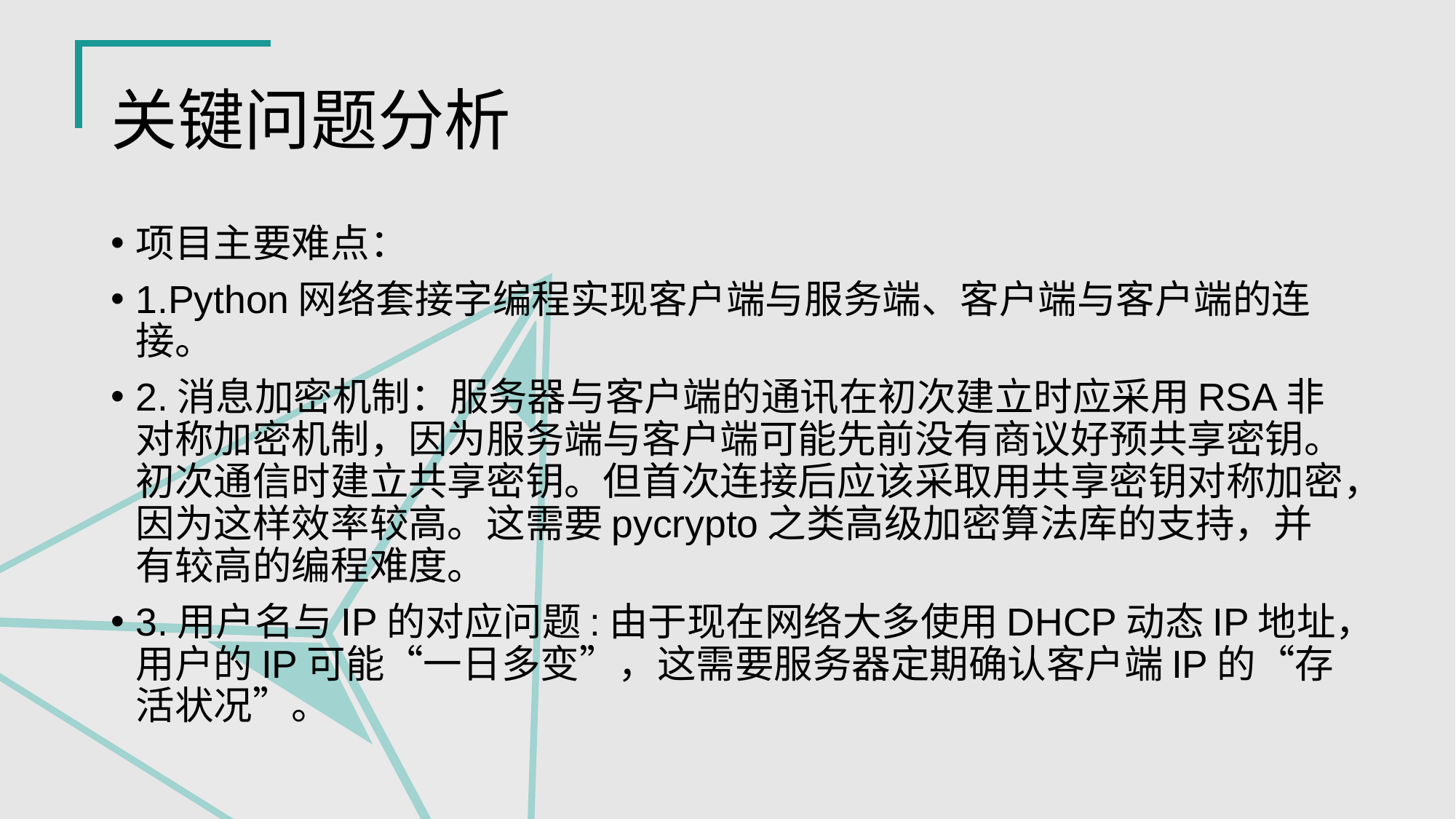

# 关键问题分析
项目主要难点：
1.Python网络套接字编程实现客户端与服务端、客户端与客户端的连接。
2.消息加密机制：服务器与客户端的通讯在初次建立时应采用RSA非对称加密机制，因为服务端与客户端可能先前没有商议好预共享密钥。初次通信时建立共享密钥。但首次连接后应该采取用共享密钥对称加密，因为这样效率较高。这需要pycrypto之类高级加密算法库的支持，并有较高的编程难度。
3.用户名与IP的对应问题:由于现在网络大多使用DHCP动态IP地址，用户的IP可能“一日多变”，这需要服务器定期确认客户端IP的“存活状况”。